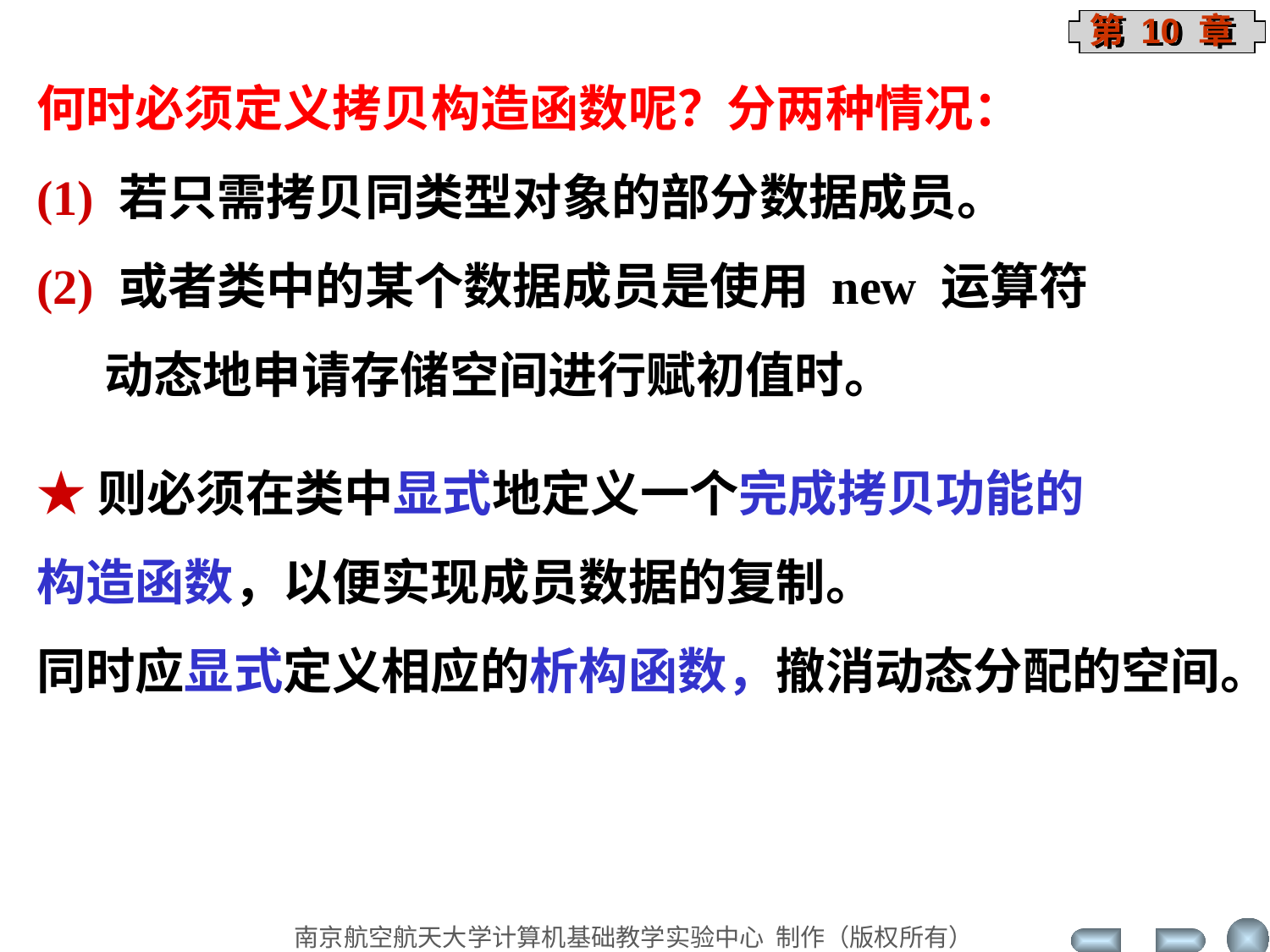

何时必须定义拷贝构造函数呢？分两种情况：
(1) 若只需拷贝同类型对象的部分数据成员。
(2) 或者类中的某个数据成员是使用 new 运算符
     动态地申请存储空间进行赋初值时。
★则必须在类中显式地定义一个完成拷贝功能的
构造函数，以便实现成员数据的复制。
同时应显式定义相应的析构函数，撤消动态分配的空间。